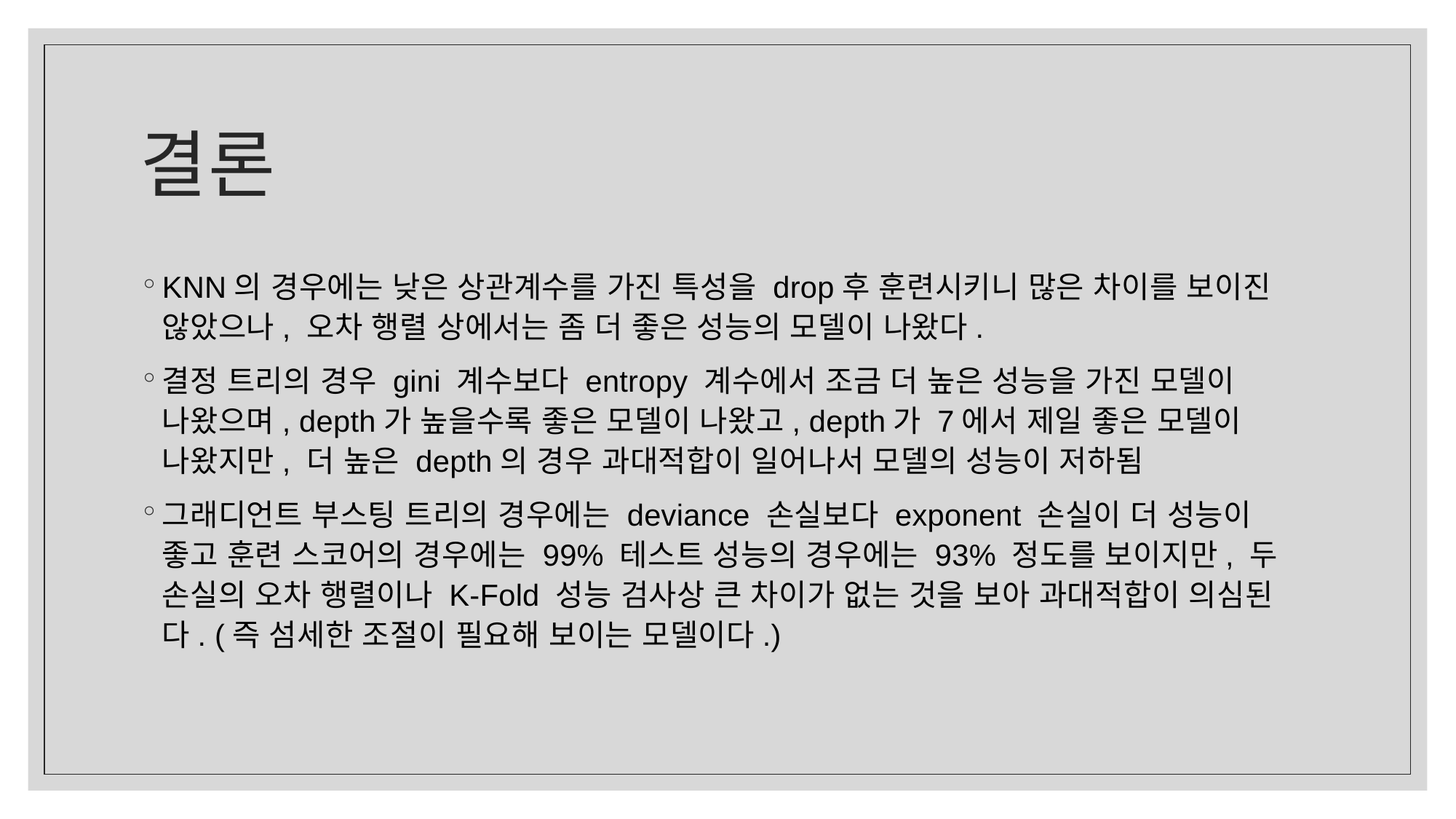

# 결론
KNN의 경우에는 낮은 상관계수를 가진 특성을 drop후 훈련시키니 많은 차이를 보이진 않았으나, 오차 행렬 상에서는 좀 더 좋은 성능의 모델이 나왔다.
결정 트리의 경우 gini 계수보다 entropy 계수에서 조금 더 높은 성능을 가진 모델이 나왔으며, depth가 높을수록 좋은 모델이 나왔고, depth가 7에서 제일 좋은 모델이 나왔지만, 더 높은 depth의 경우 과대적합이 일어나서 모델의 성능이 저하됨
그래디언트 부스팅 트리의 경우에는 deviance 손실보다 exponent 손실이 더 성능이 좋고 훈련 스코어의 경우에는 99% 테스트 성능의 경우에는 93% 정도를 보이지만, 두 손실의 오차 행렬이나 K-Fold 성능 검사상 큰 차이가 없는 것을 보아 과대적합이 의심된다. (즉 섬세한 조절이 필요해 보이는 모델이다.)